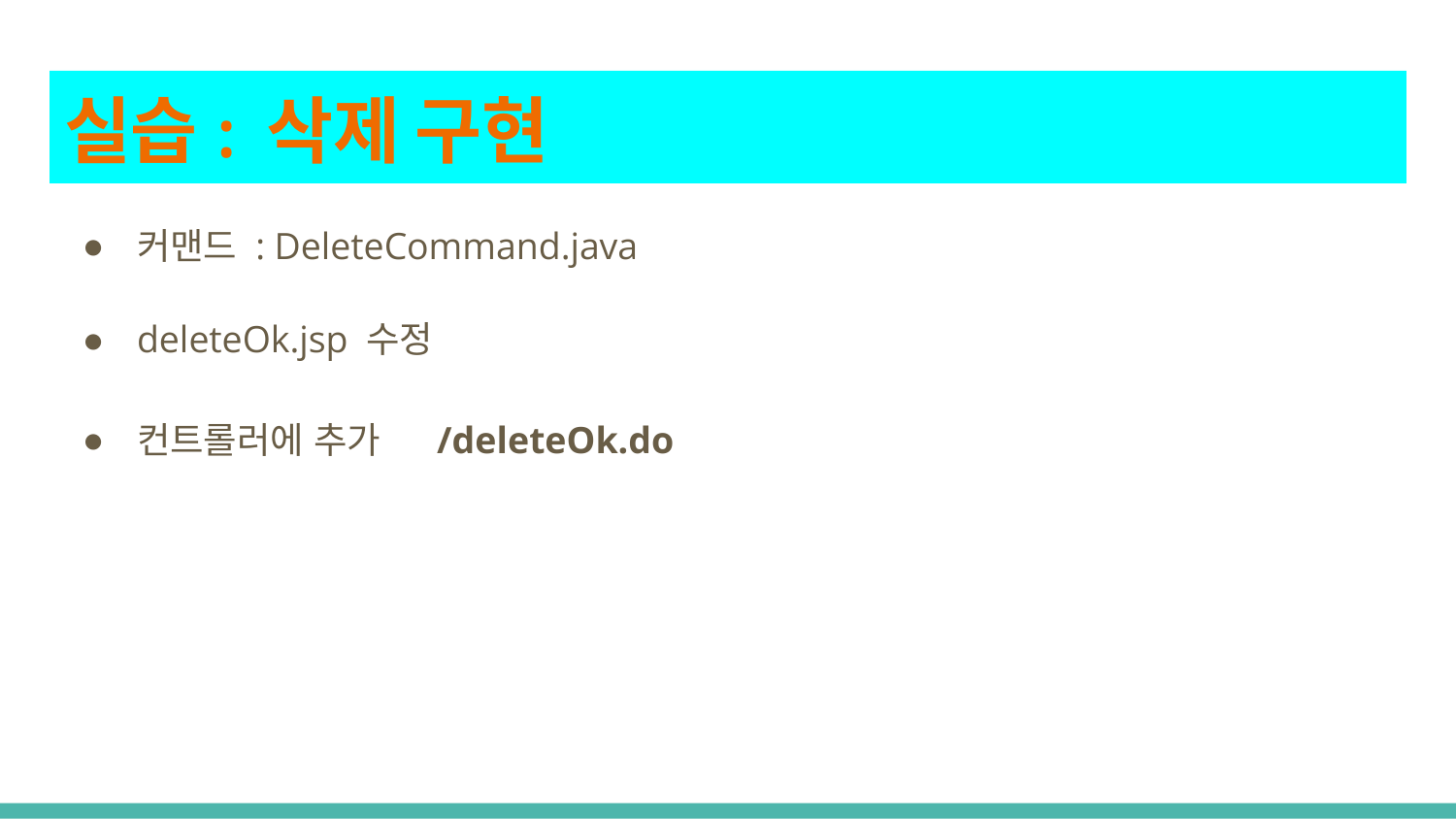

# 실습: 삭제 구현
커맨드 : DeleteCommand.java
deleteOk.jsp 수정
컨트롤러에 추가     /deleteOk.do